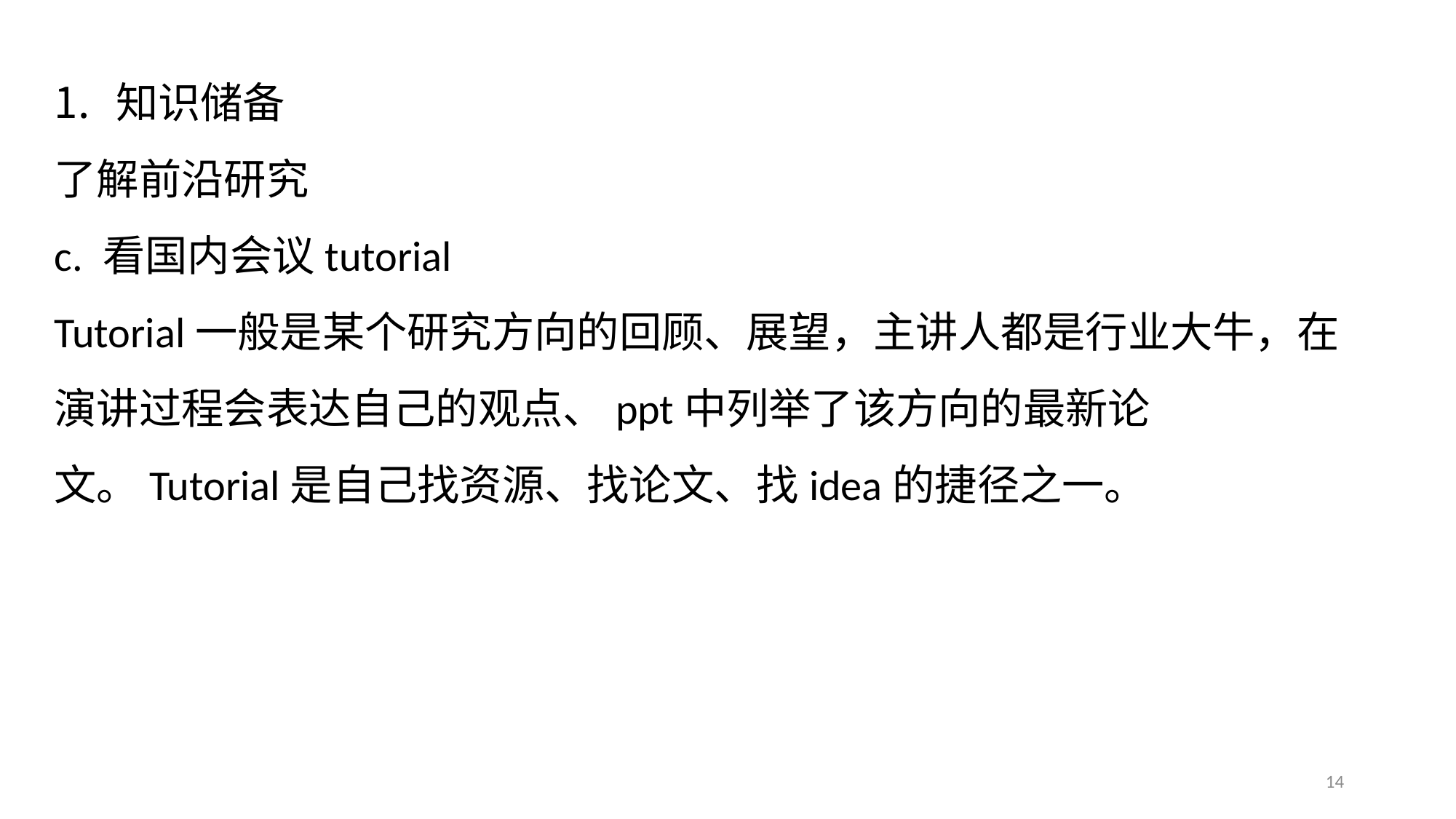

知识储备
了解前沿研究
c. 看国内会议tutorial
Tutorial一般是某个研究方向的回顾、展望，主讲人都是行业大牛，在演讲过程会表达自己的观点、ppt中列举了该方向的最新论文。Tutorial是自己找资源、找论文、找idea的捷径之一。
14